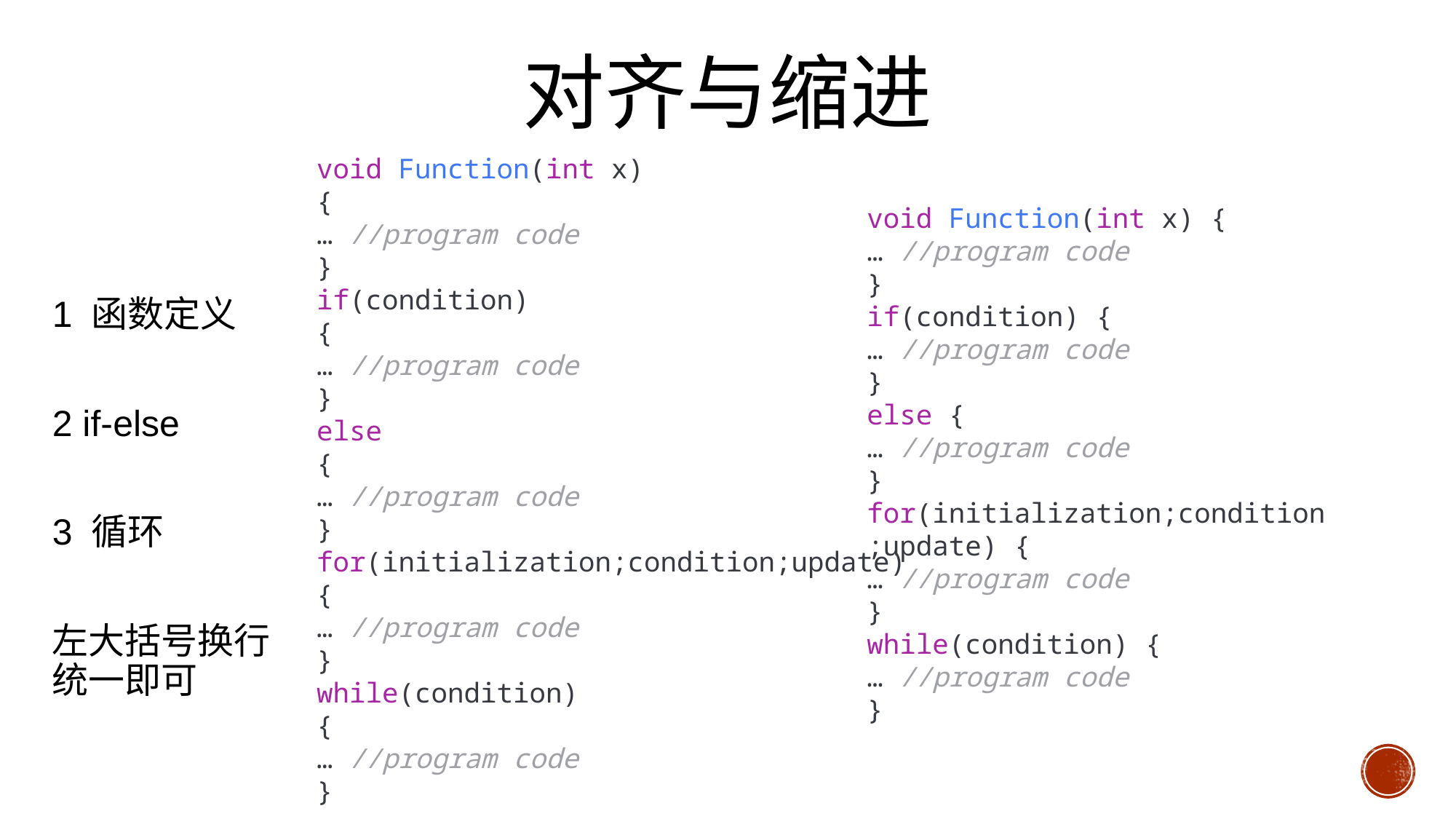

# 对齐与缩进
void Function(int x)
{
… //program code
}
if(condition)
{
… //program code
}
else
{
… //program code
}
for(initialization;condition;update)
{
… //program code
}
while(condition)
{
… //program code
}
void Function(int x) {
… //program code
}
if(condition) {
… //program code
}
else {
… //program code
}
for(initialization;condition;update) {
… //program code
}
while(condition) {
… //program code
}

1 函数定义

2 if-else

3 循环

左大括号换行统一即可